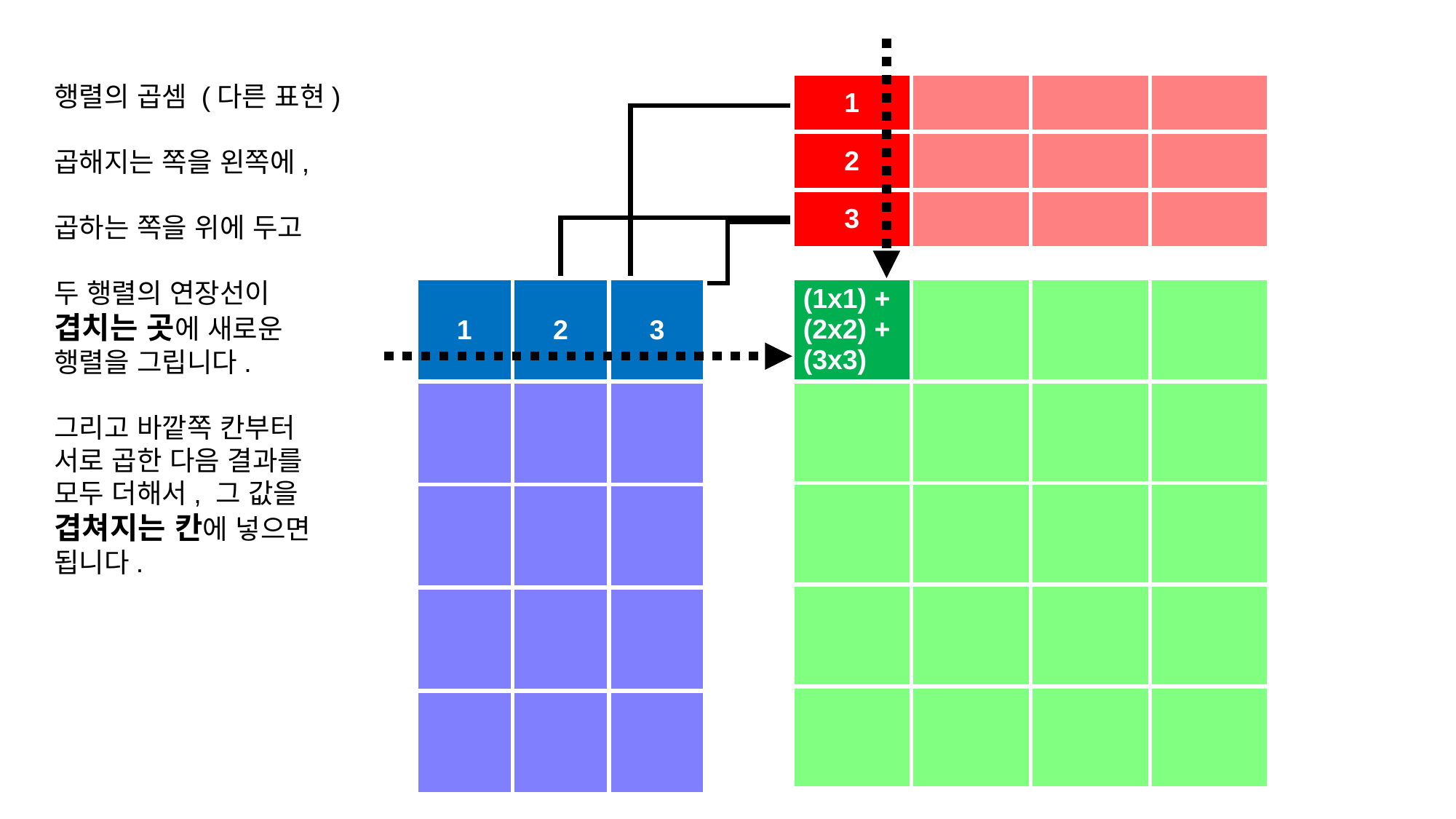

행렬의 곱셈 (다른 표현)

곱해지는 쪽을 왼쪽에,

곱하는 쪽을 위에 두고

두 행렬의 연장선이
겹치는 곳에 새로운
행렬을 그립니다.

그리고 바깥쪽 칸부터
서로 곱한 다음 결과를
모두 더해서, 그 값을
겹쳐지는 칸에 넣으면
됩니다.
| 1 |  |  |  |
| --- | --- | --- | --- |
| 2 |  |  |  |
| 3 |  |  |  |
| 1 | 2 | 3 |
| --- | --- | --- |
|  |  |  |
|  |  |  |
|  |  |  |
|  |  |  |
| (1x1) + (2x2) + (3x3) |  |  |  |
| --- | --- | --- | --- |
|  |  |  |  |
|  |  |  |  |
|  |  |  |  |
|  |  |  |  |